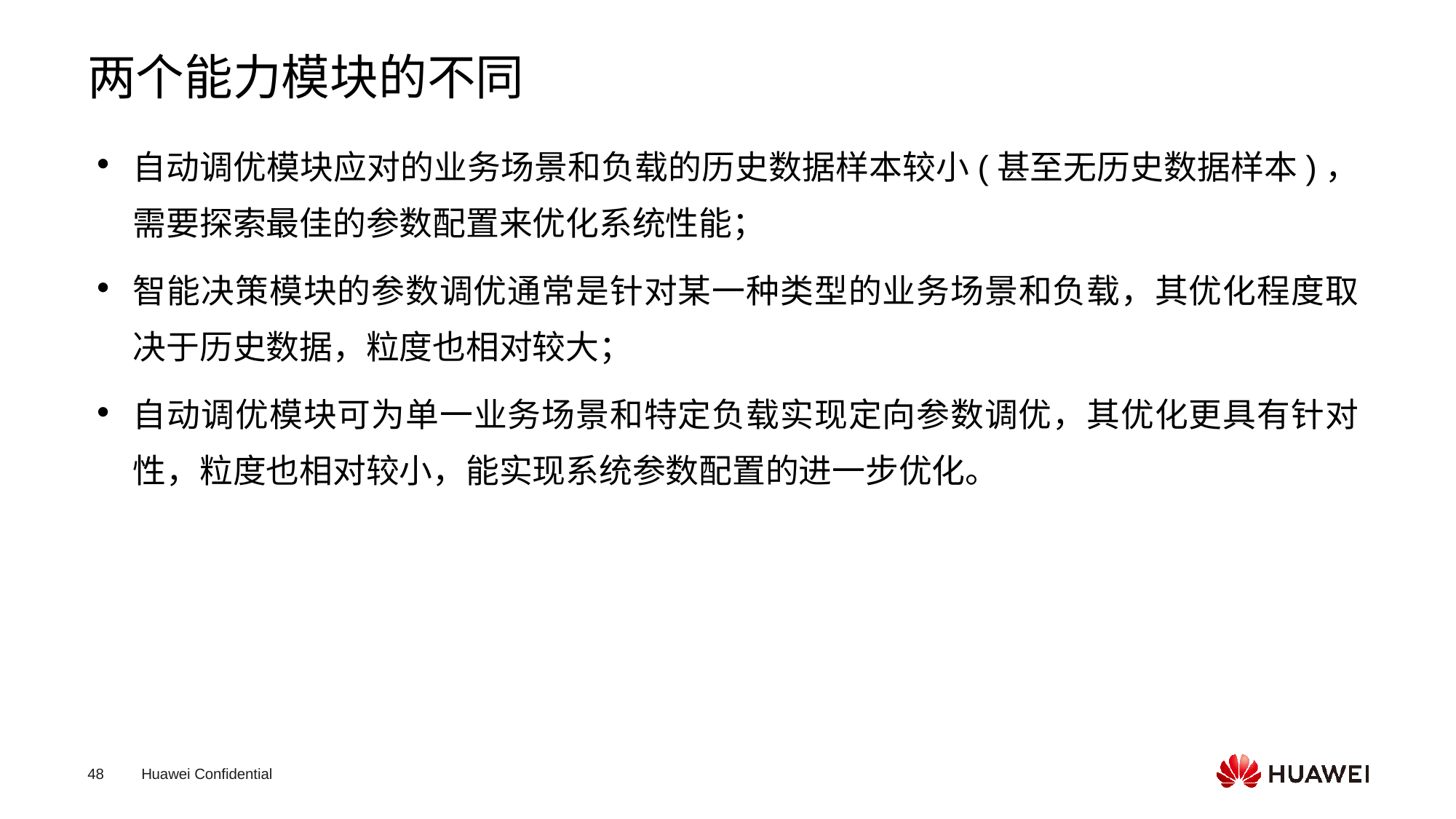

# 两个能力模块的不同
自动调优模块应对的业务场景和负载的历史数据样本较小(甚至无历史数据样本)，需要探索最佳的参数配置来优化系统性能；
智能决策模块的参数调优通常是针对某一种类型的业务场景和负载，其优化程度取决于历史数据，粒度也相对较大；
自动调优模块可为单一业务场景和特定负载实现定向参数调优，其优化更具有针对性，粒度也相对较小，能实现系统参数配置的进一步优化。